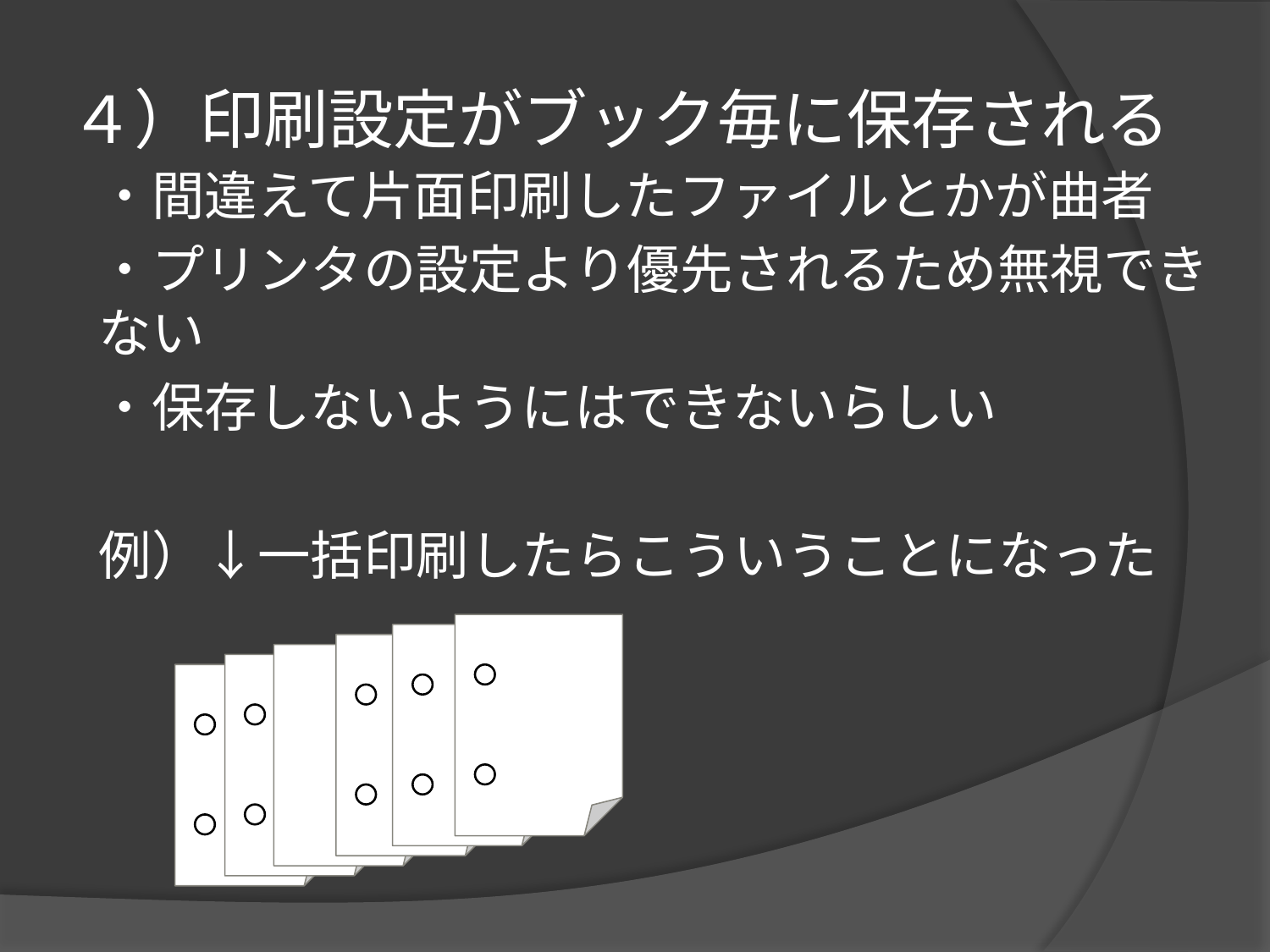

# ４）印刷設定がブック毎に保存される
・間違えて片面印刷したファイルとかが曲者
・プリンタの設定より優先されるため無視できない
・保存しないようにはできないらしい

例）↓一括印刷したらこういうことになった

CSV

CSV

CSV

CSV
CSV

CSV